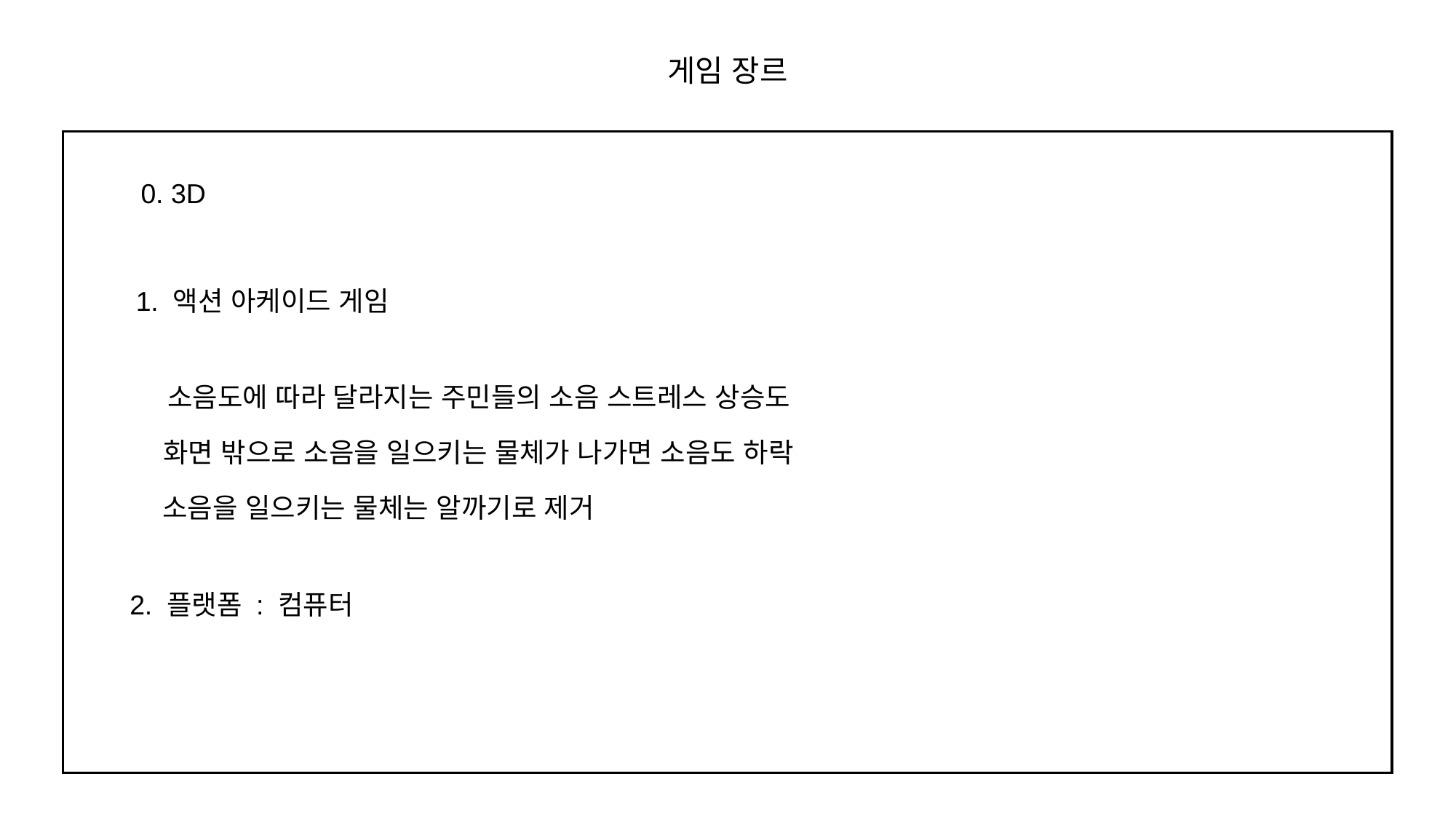

게임 장르

0. 3D
1. 액션 아케이드 게임
소음도에 따라 달라지는 주민들의 소음 스트레스 상승도
화면 밖으로 소음을 일으키는 물체가 나가면 소음도 하락
소음을 일으키는 물체는 알까기로 제거
2. 플랫폼 : 컴퓨터